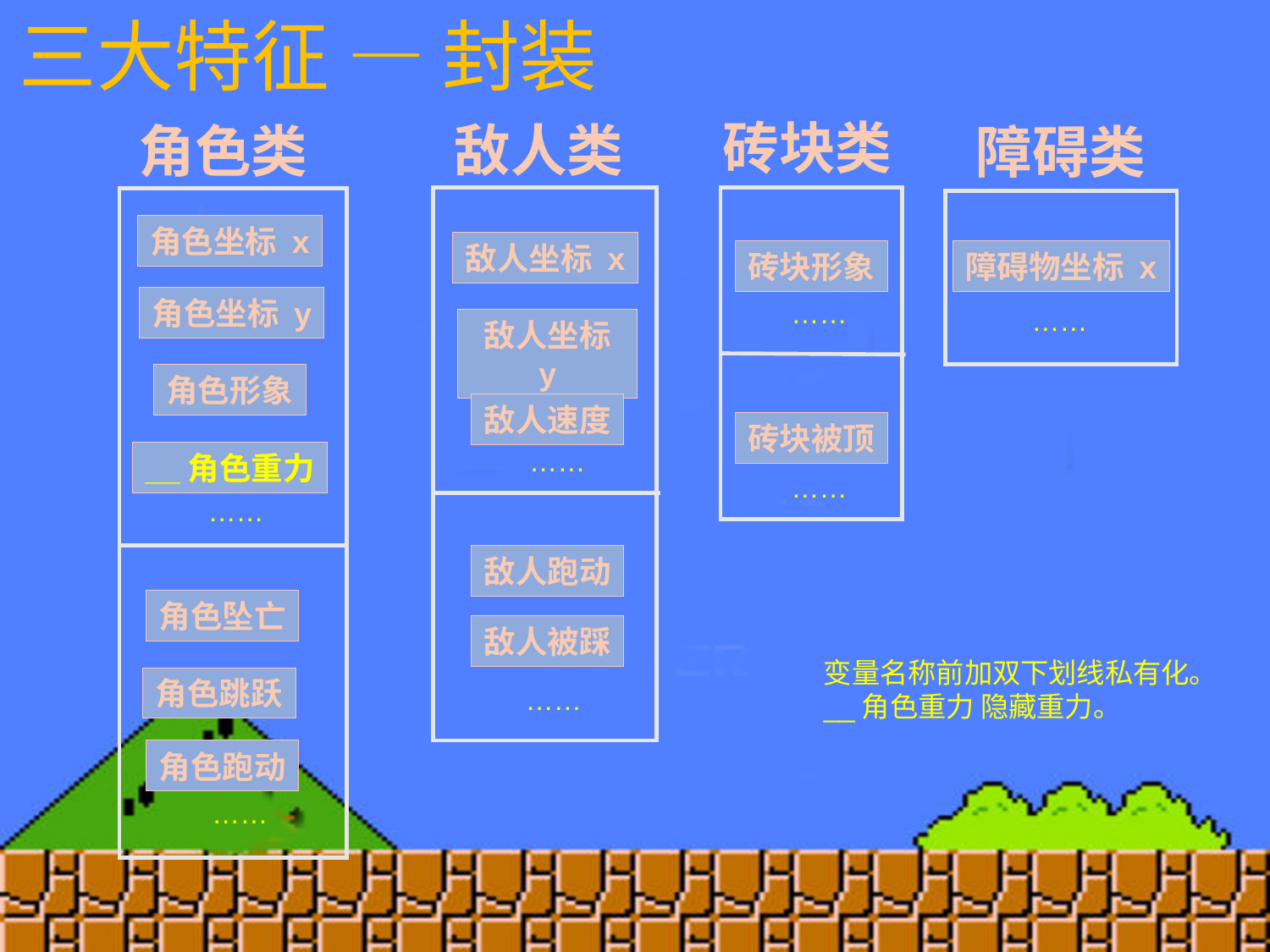

三大特征 — 封装
砖块类
敌人类
角色类
障碍类

角色坐标 x
敌人坐标 x
砖块形象
障碍物坐标 x
角色坐标 y
……
……
敌人坐标 y
角色形象
敌人速度
砖块被顶
……
__角色重力
……
……
敌人跑动
角色坠亡
敌人被踩
变量名称前加双下划线私有化。
__角色重力 隐藏重力。
角色跳跃
……
角色跑动
……